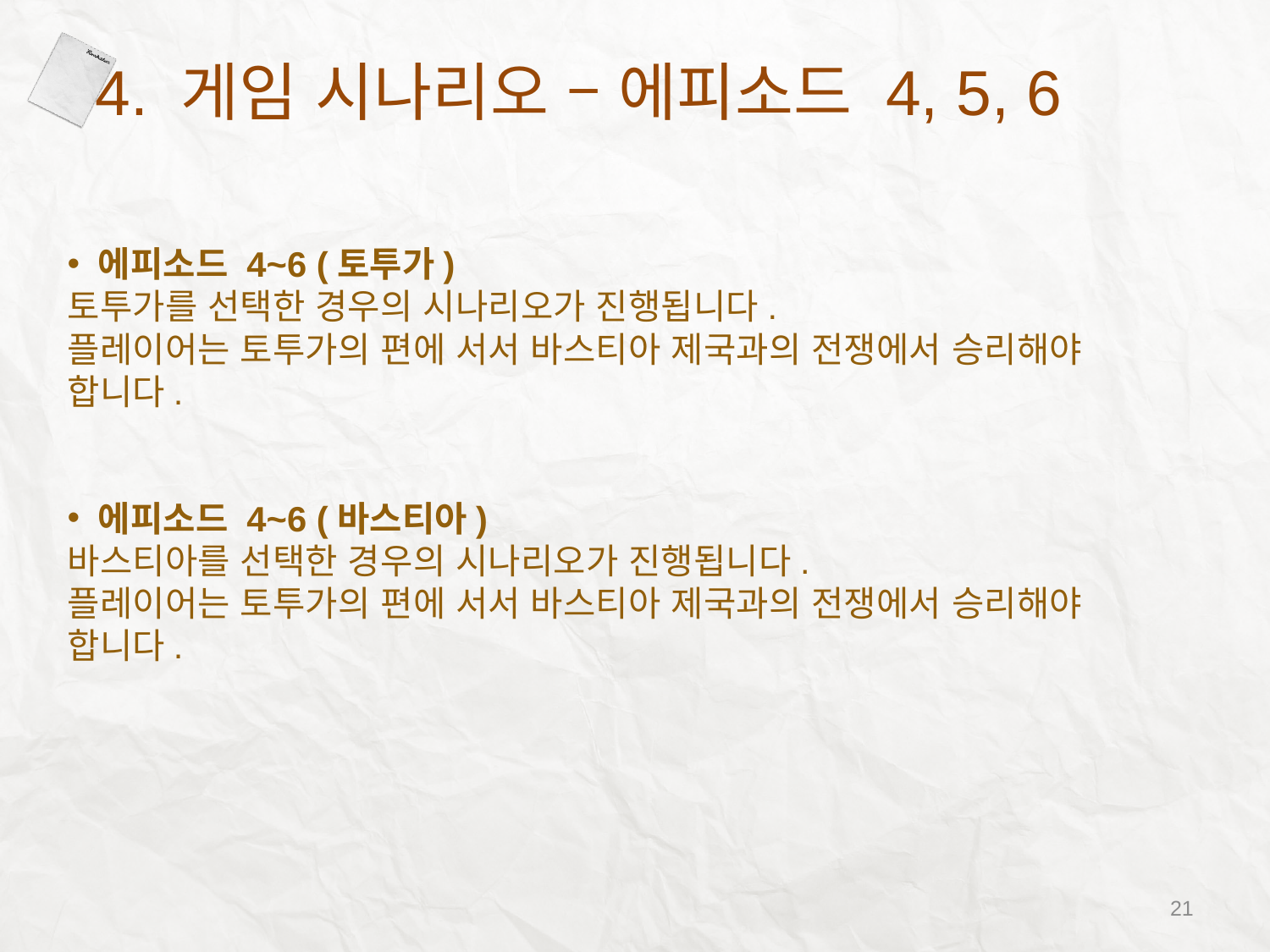

4. 게임 시나리오 – 에피소드 4, 5, 6
 에피소드 4~6 (토투가)
토투가를 선택한 경우의 시나리오가 진행됩니다.
플레이어는 토투가의 편에 서서 바스티아 제국과의 전쟁에서 승리해야
합니다.

 에피소드 4~6 (바스티아)
바스티아를 선택한 경우의 시나리오가 진행됩니다.
플레이어는 토투가의 편에 서서 바스티아 제국과의 전쟁에서 승리해야
합니다.
21